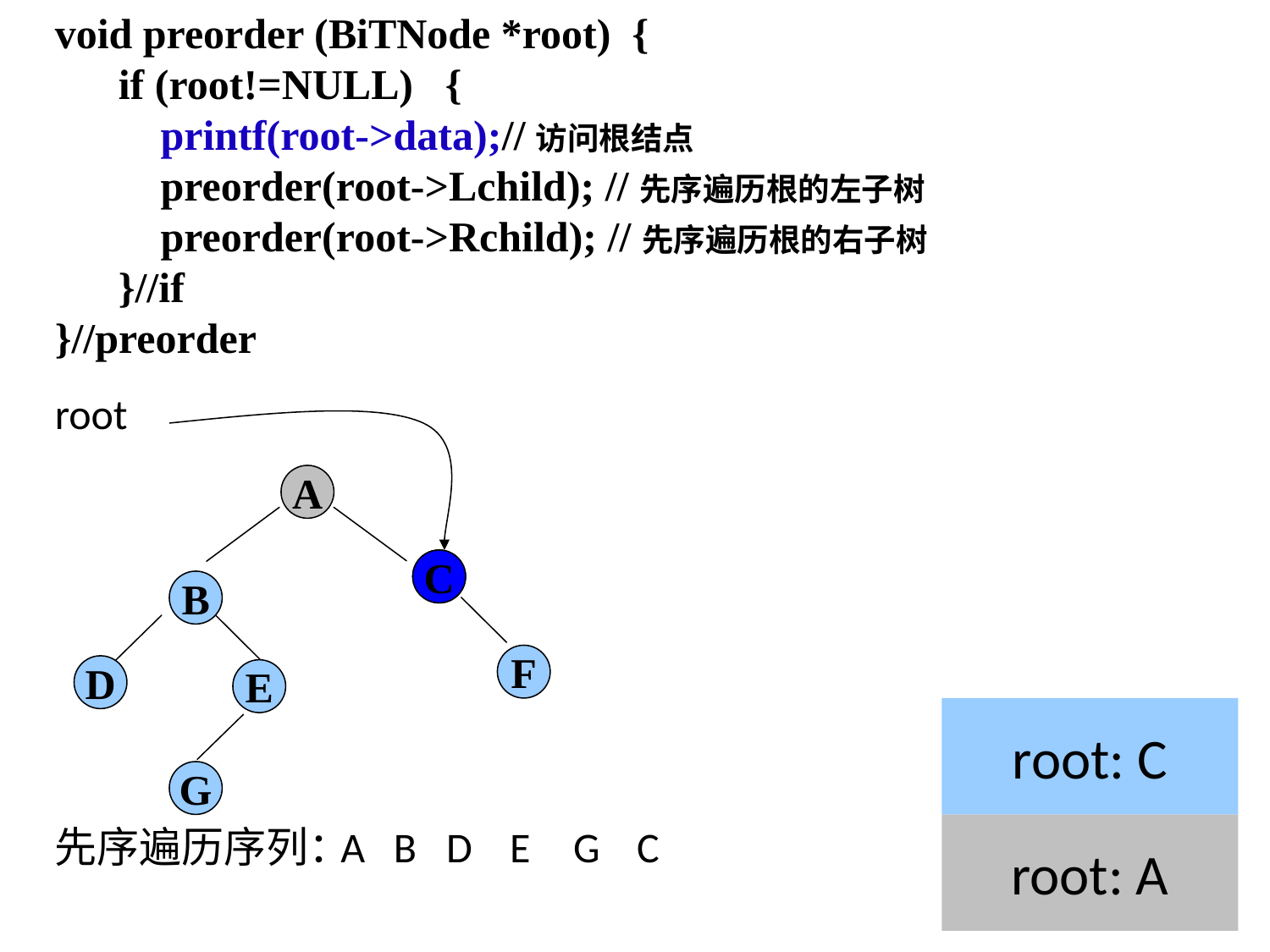

void preorder (BiTNode *root)  {
          if (root!=NULL)   {
              printf(root->data);//访问根结点
              preorder(root->Lchild); //先序遍历根的左子树
              preorder(root->Rchild); //先序遍历根的右子树
          }//if
    }//preorder

root

A

C
C
B

F
D
E
root: C

G
先序遍历序列：
A
B
D
E
G
C
root: A